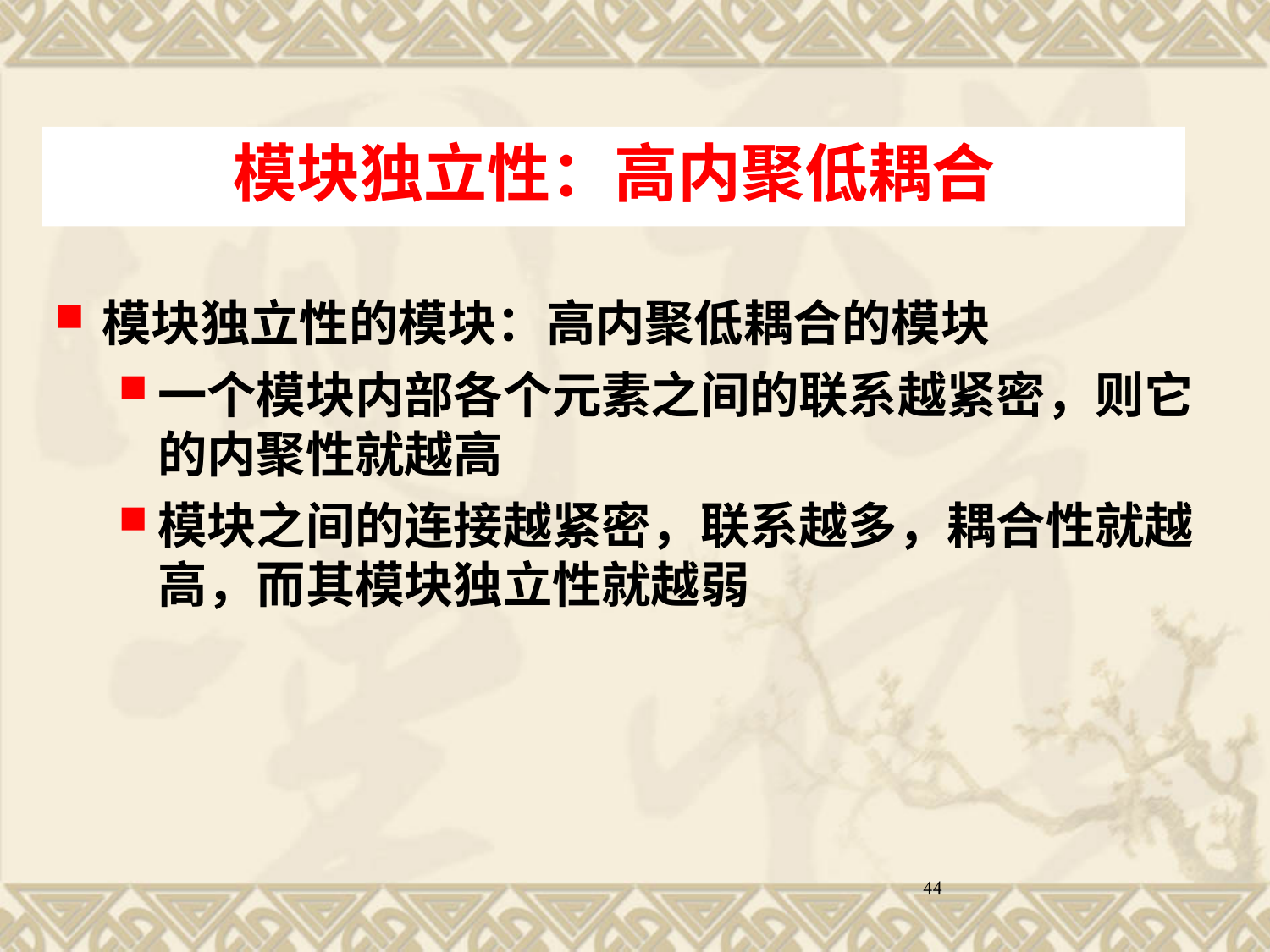

模块独立性：高内聚低耦合
模块独立性的模块：高内聚低耦合的模块
一个模块内部各个元素之间的联系越紧密，则它的内聚性就越高
模块之间的连接越紧密，联系越多，耦合性就越高，而其模块独立性就越弱

44